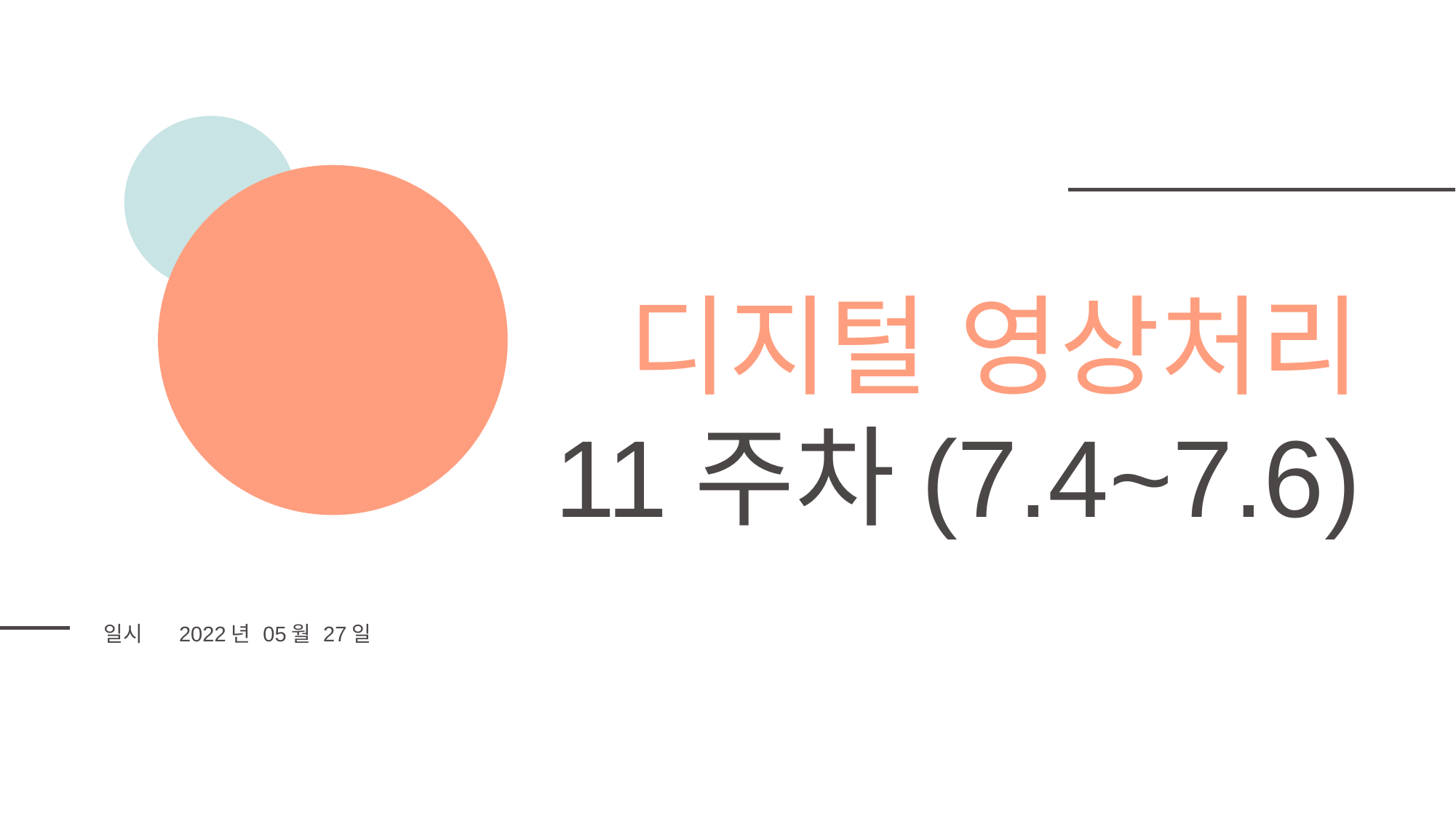

디지털 영상처리
11주차(7.4~7.6)
| 일시 | 2022년 05월 27일 |
| --- | --- |